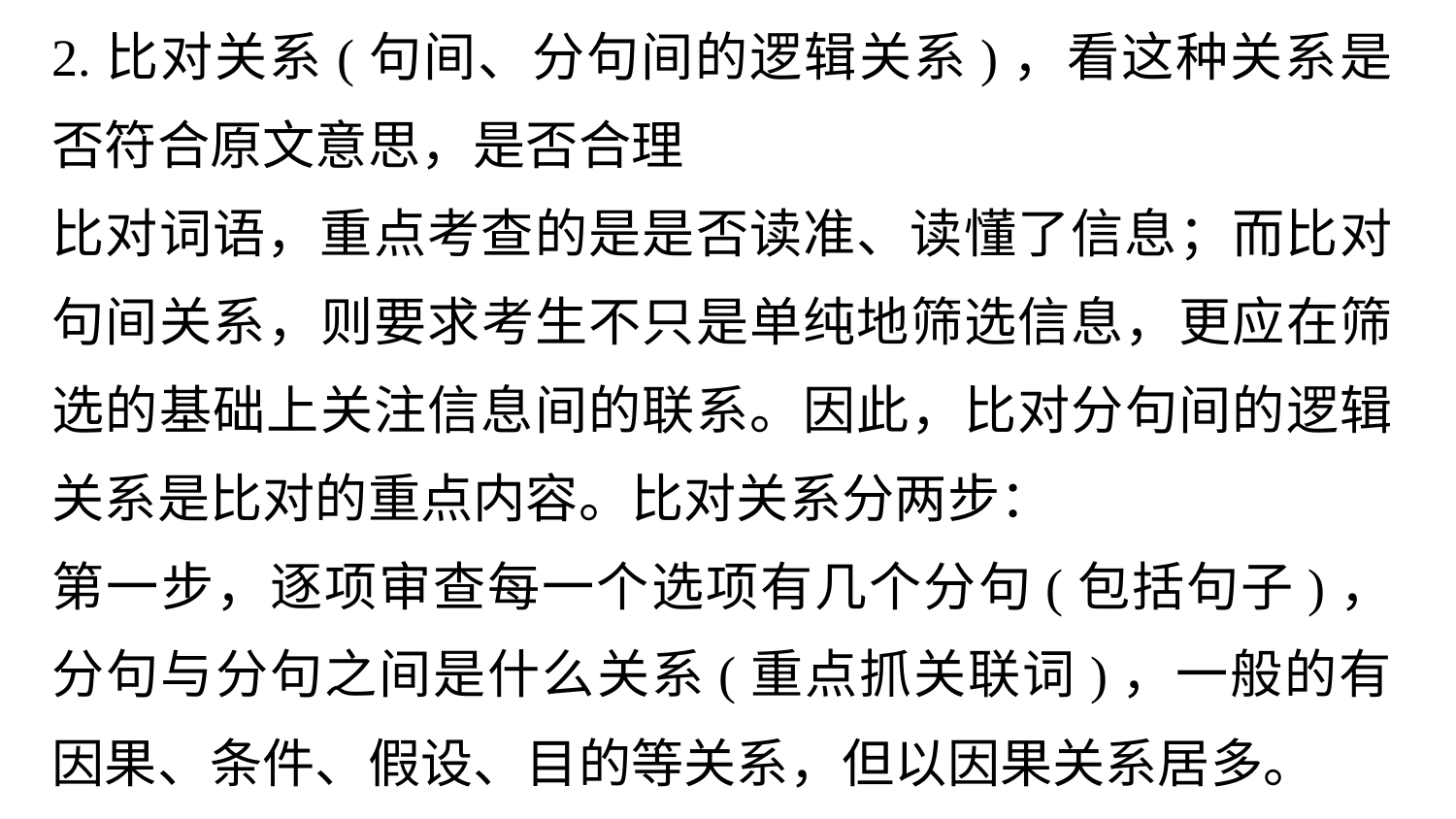

2.比对关系(句间、分句间的逻辑关系)，看这种关系是否符合原文意思，是否合理
比对词语，重点考查的是是否读准、读懂了信息；而比对句间关系，则要求考生不只是单纯地筛选信息，更应在筛选的基础上关注信息间的联系。因此，比对分句间的逻辑关系是比对的重点内容。比对关系分两步：
第一步，逐项审查每一个选项有几个分句(包括句子)，分句与分句之间是什么关系(重点抓关联词)，一般的有因果、条件、假设、目的等关系，但以因果关系居多。